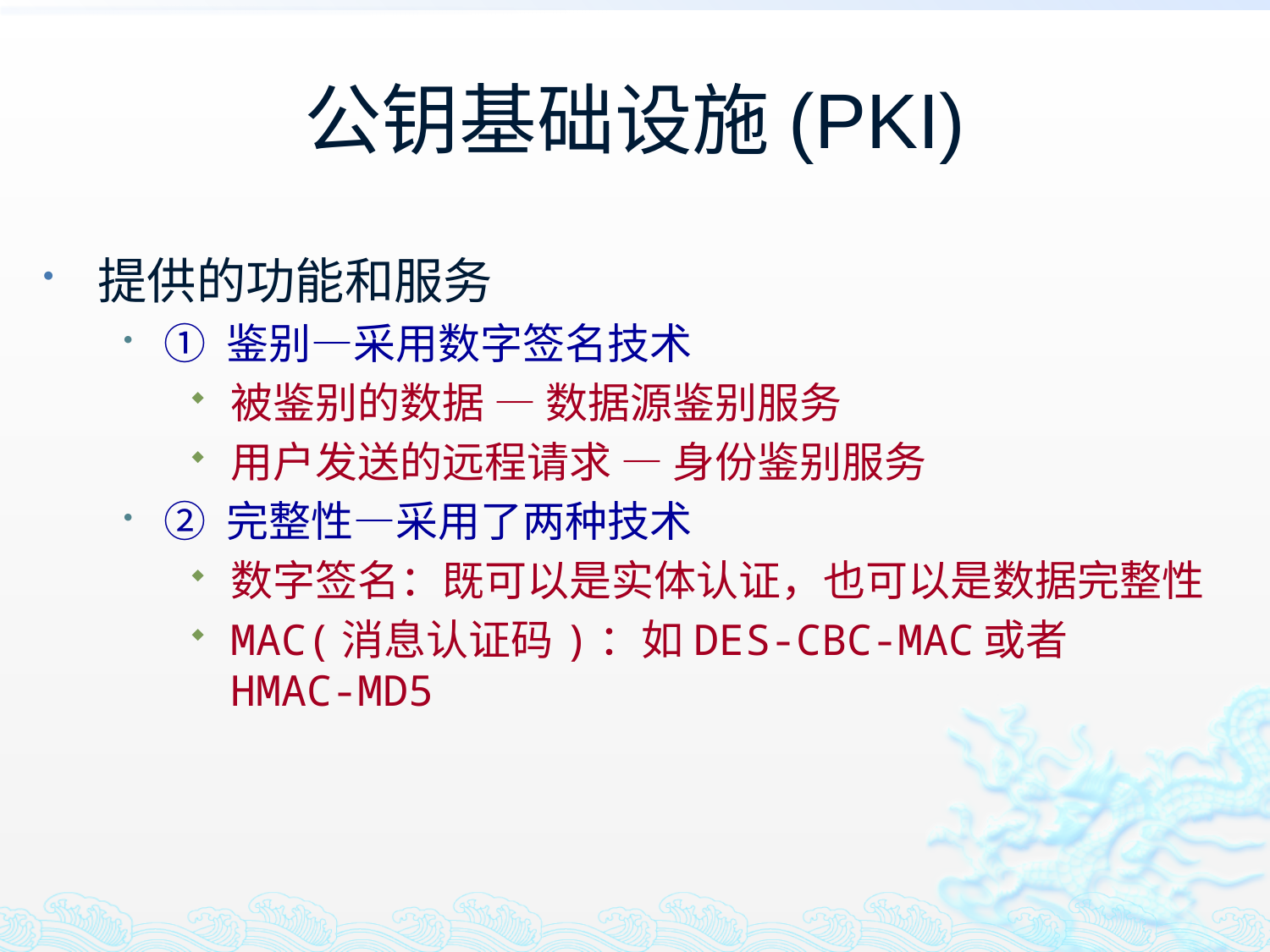

# 公钥基础设施(PKI)
提供的功能和服务
① 鉴别—采用数字签名技术
被鉴别的数据 — 数据源鉴别服务
用户发送的远程请求 — 身份鉴别服务
② 完整性—采用了两种技术
数字签名：既可以是实体认证，也可以是数据完整性
MAC(消息认证码)：如DES-CBC-MAC或者HMAC-MD5